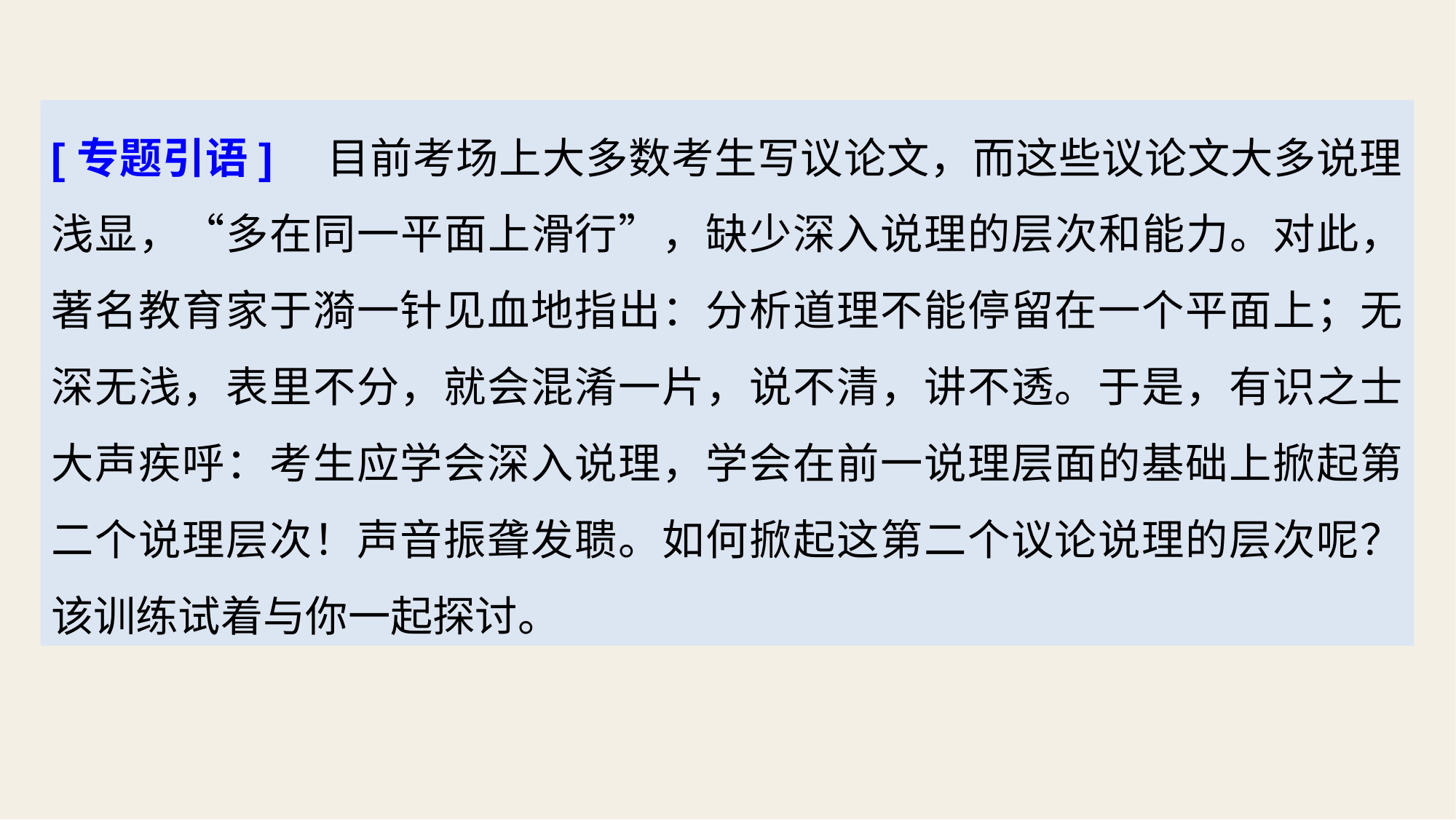

[专题引语]　目前考场上大多数考生写议论文，而这些议论文大多说理浅显，“多在同一平面上滑行”，缺少深入说理的层次和能力。对此，著名教育家于漪一针见血地指出：分析道理不能停留在一个平面上；无深无浅，表里不分，就会混淆一片，说不清，讲不透。于是，有识之士大声疾呼：考生应学会深入说理，学会在前一说理层面的基础上掀起第二个说理层次！声音振聋发聩。如何掀起这第二个议论说理的层次呢？该训练试着与你一起探讨。